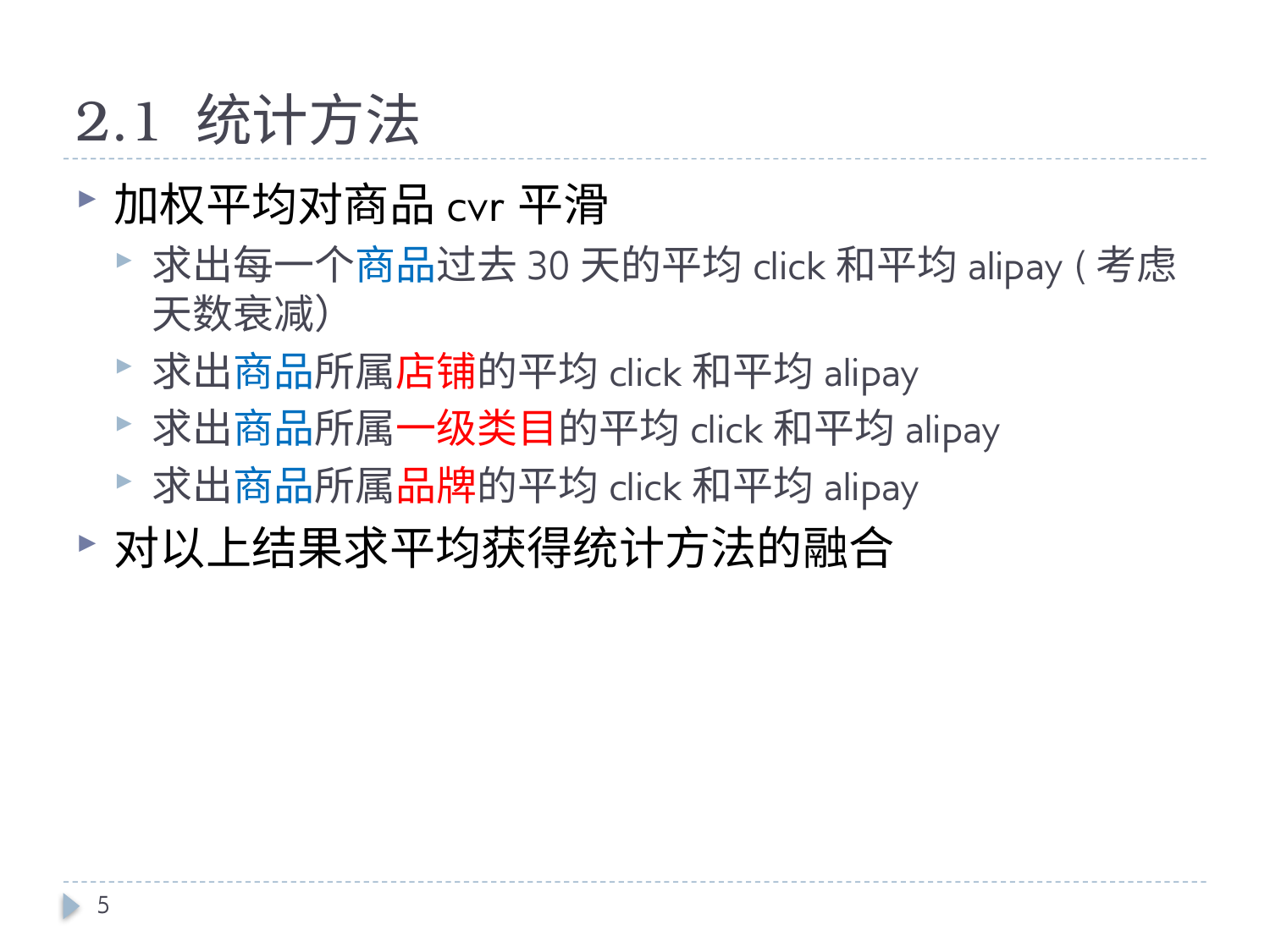

# 2.1 统计方法
加权平均对商品cvr平滑
求出每一个商品过去30天的平均click和平均alipay (考虑天数衰减）
求出商品所属店铺的平均click和平均alipay
求出商品所属一级类目的平均click和平均alipay
求出商品所属品牌的平均click和平均alipay
对以上结果求平均获得统计方法的融合
5